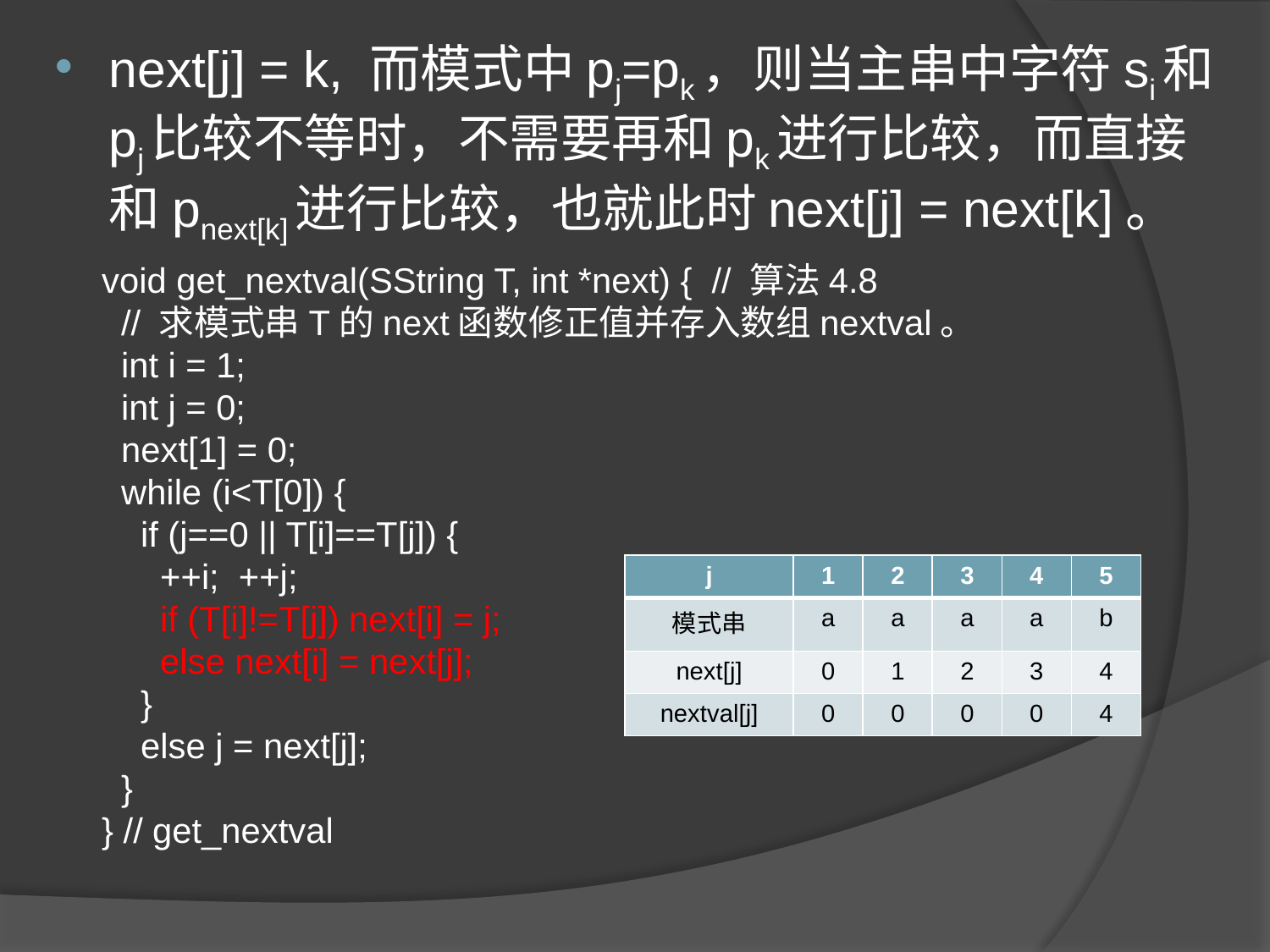

# next[j] = k, 而模式中pj=pk，则当主串中字符si和pj比较不等时，不需要再和pk进行比较，而直接和pnext[k]进行比较，也就此时next[j] = next[k]。
void get_nextval(SString T, int *next) {  // 算法4.8
  // 求模式串T的next函数修正值并存入数组nextval。
  int i = 1;
  int j = 0;
  next[1] = 0;
  while (i<T[0]) {
    if (j==0 || T[i]==T[j]) {
      ++i;  ++j;
      if (T[i]!=T[j]) next[i] = j;
      else next[i] = next[j];
    }
    else j = next[j];
  }
} // get_nextval
| j | 1 | 2 | 3 | 4 | 5 |
| --- | --- | --- | --- | --- | --- |
| 模式串 | a | a | a | a | b |
| next[j] | 0 | 1 | 2 | 3 | 4 |
| nextval[j] | 0 | 0 | 0 | 0 | 4 |